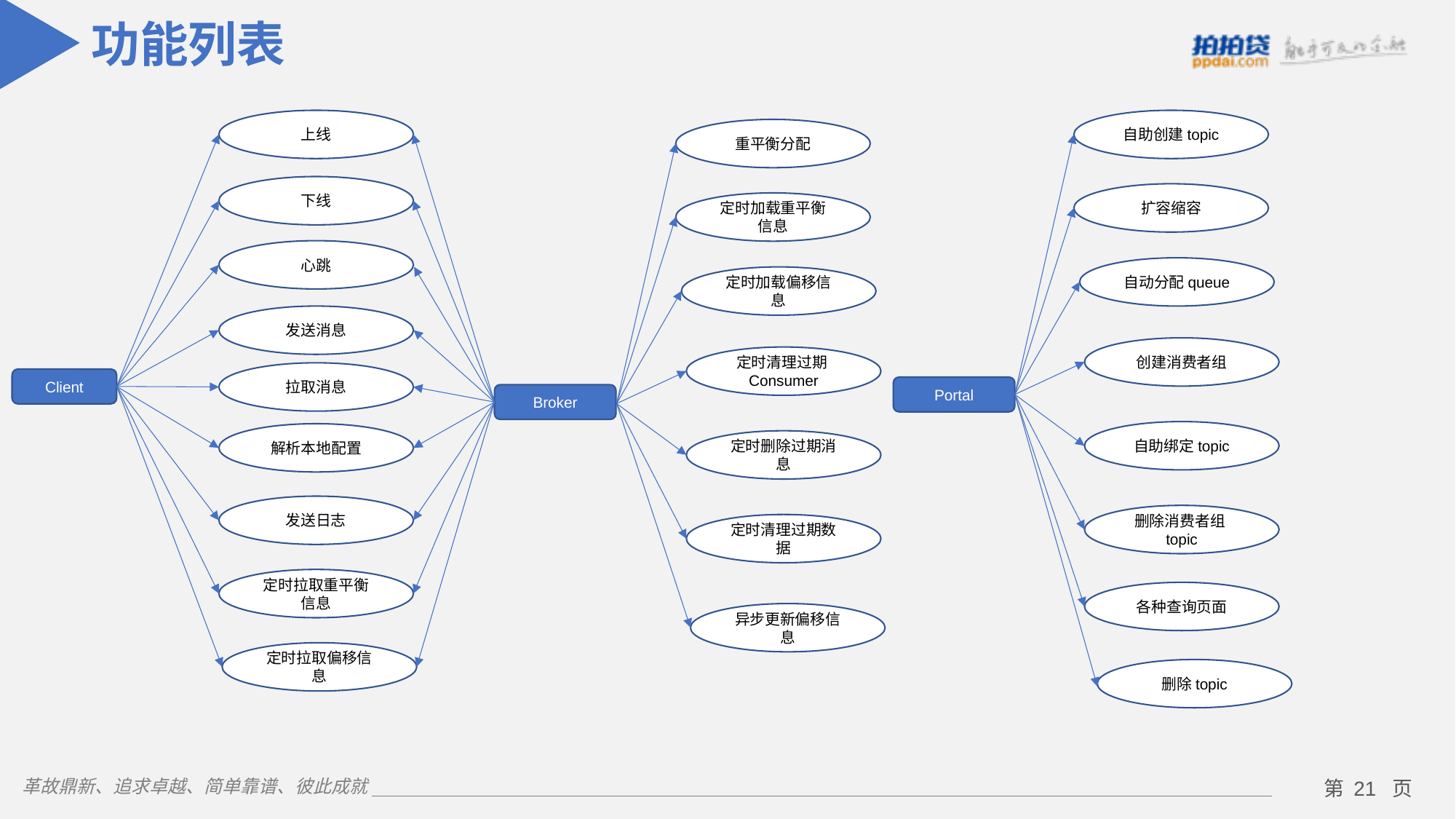

功能列表
上线
自助创建topic
重平衡分配
下线
扩容缩容
定时加载重平衡信息
心跳
自动分配queue
定时加载偏移信息
发送消息
创建消费者组
定时清理过期Consumer
拉取消息
Client
Portal
Broker
自助绑定topic
解析本地配置
定时删除过期消息
发送日志
删除消费者组topic
定时清理过期数据
定时拉取重平衡信息
各种查询页面
异步更新偏移信息
定时拉取偏移信息
删除topic